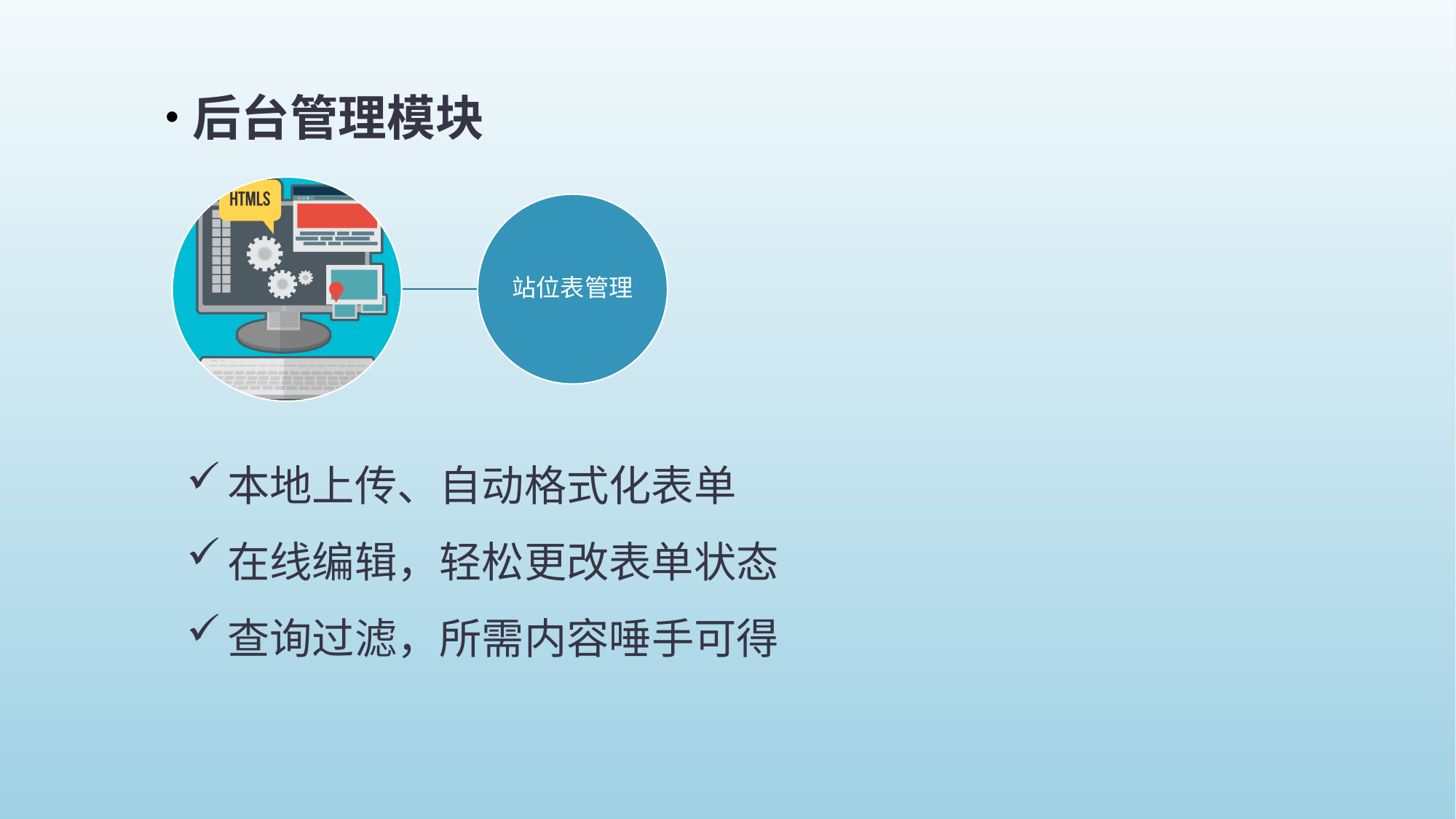

站位表管理
后台管理模块
本地上传、自动格式化表单
在线编辑，轻松更改表单状态
查询过滤，所需内容唾手可得